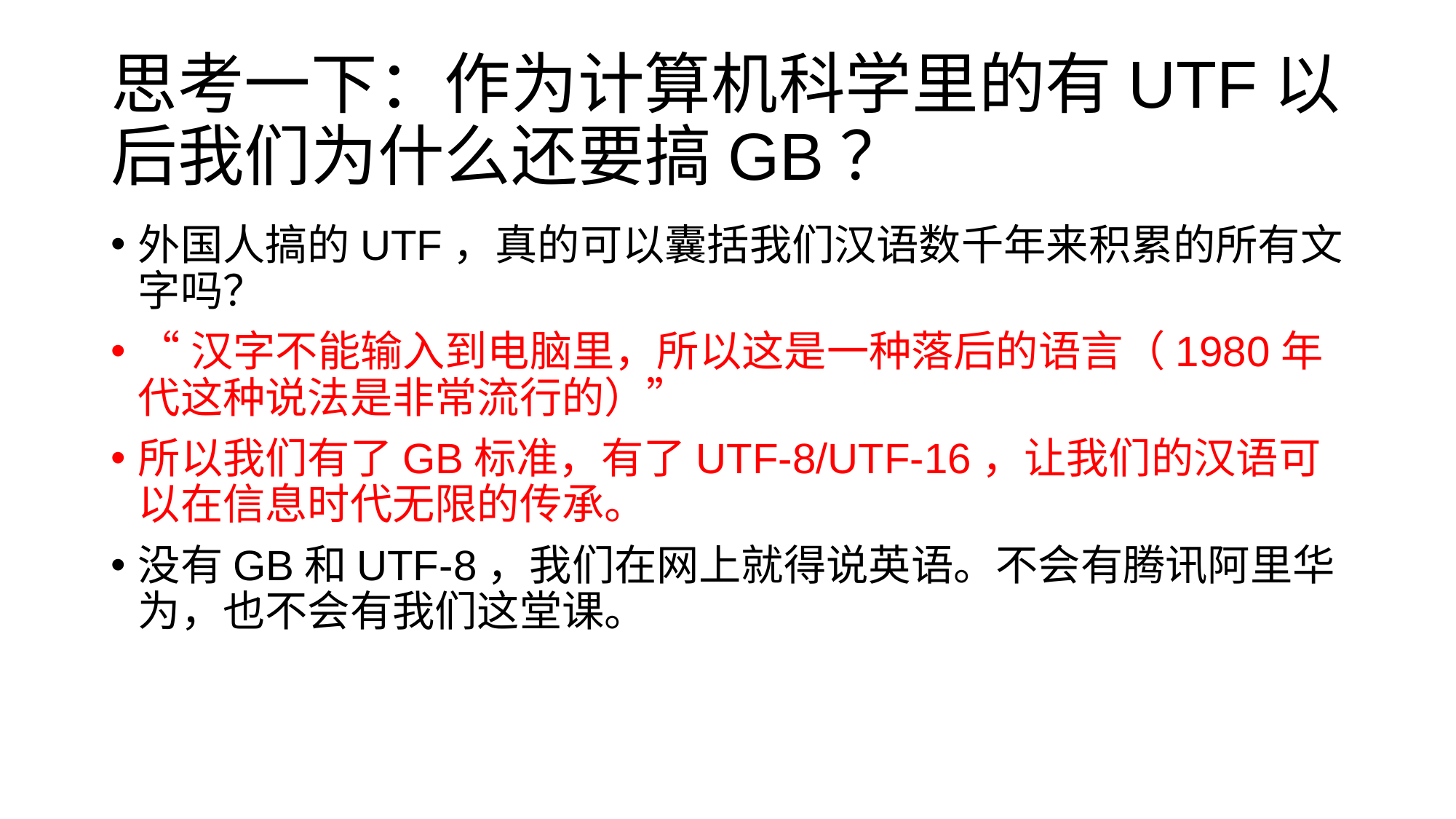

# 思考一下：作为计算机科学里的有UTF以后我们为什么还要搞GB？
外国人搞的UTF，真的可以囊括我们汉语数千年来积累的所有文字吗？
“汉字不能输入到电脑里，所以这是一种落后的语言（1980年代这种说法是非常流行的）”
所以我们有了GB标准，有了UTF-8/UTF-16，让我们的汉语可以在信息时代无限的传承。
没有GB和UTF-8，我们在网上就得说英语。不会有腾讯阿里华为，也不会有我们这堂课。